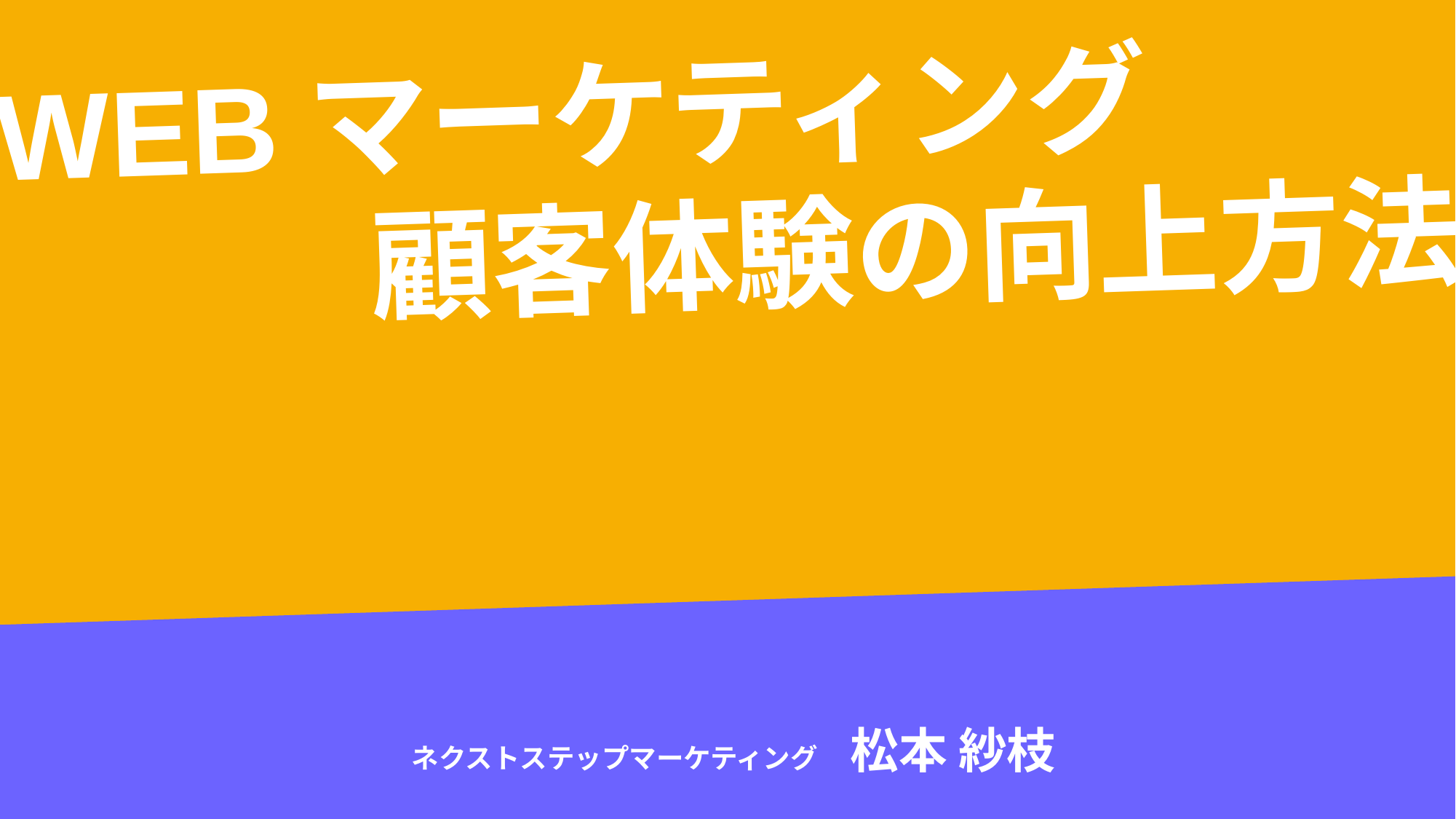

WEBマーケティング
顧客体験の向上方法

松本 紗枝
ネクストステップマーケティング